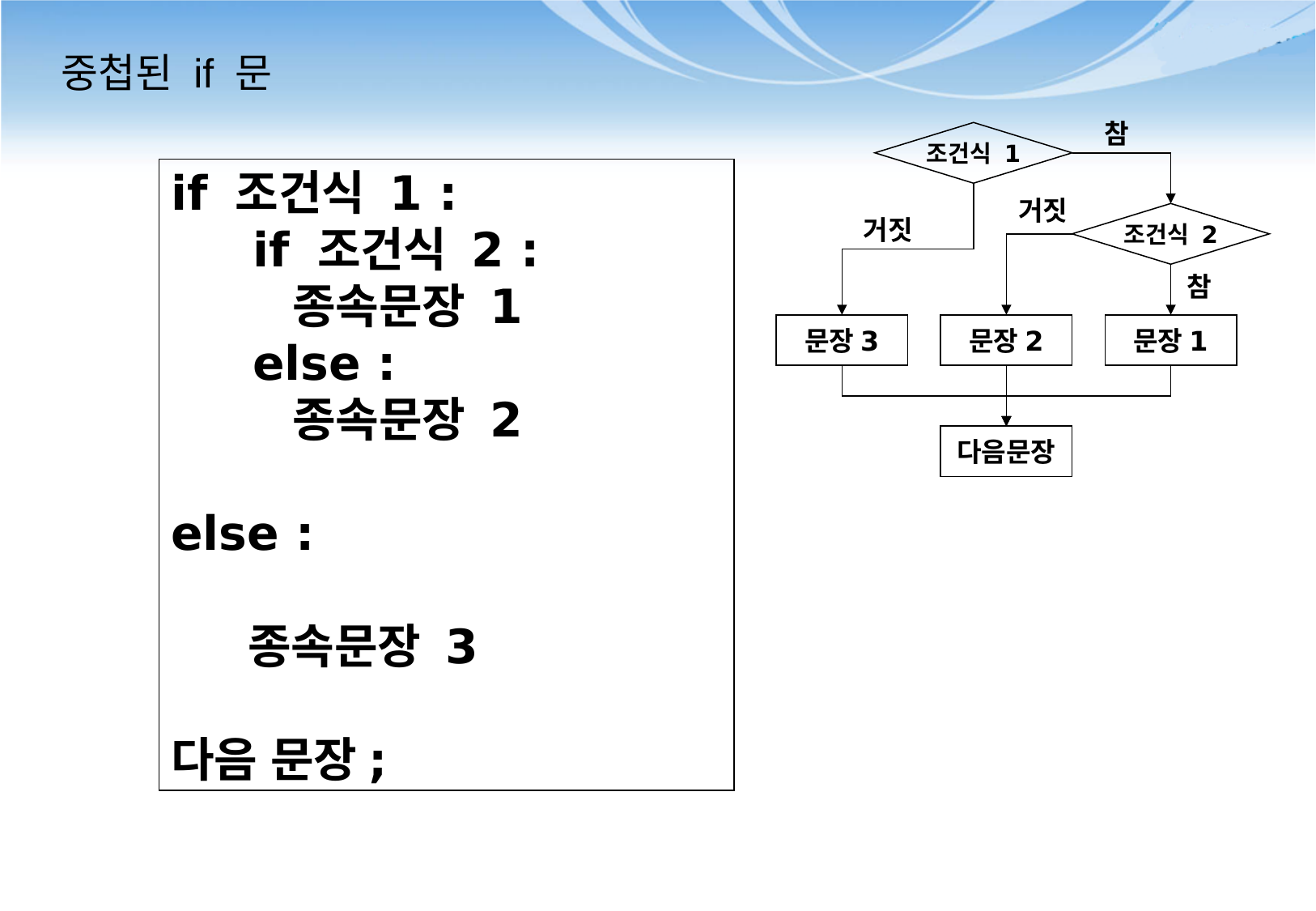

# 중첩된 if 문
참
조건식 1
if 조건식 1 :
     if 조건식 2 :
	종속문장 1
     else :
	종속문장 2

else :

     종속문장 3

다음 문장;
거짓
조건식 2
거짓
참
문장3
문장2
문장1
다음문장